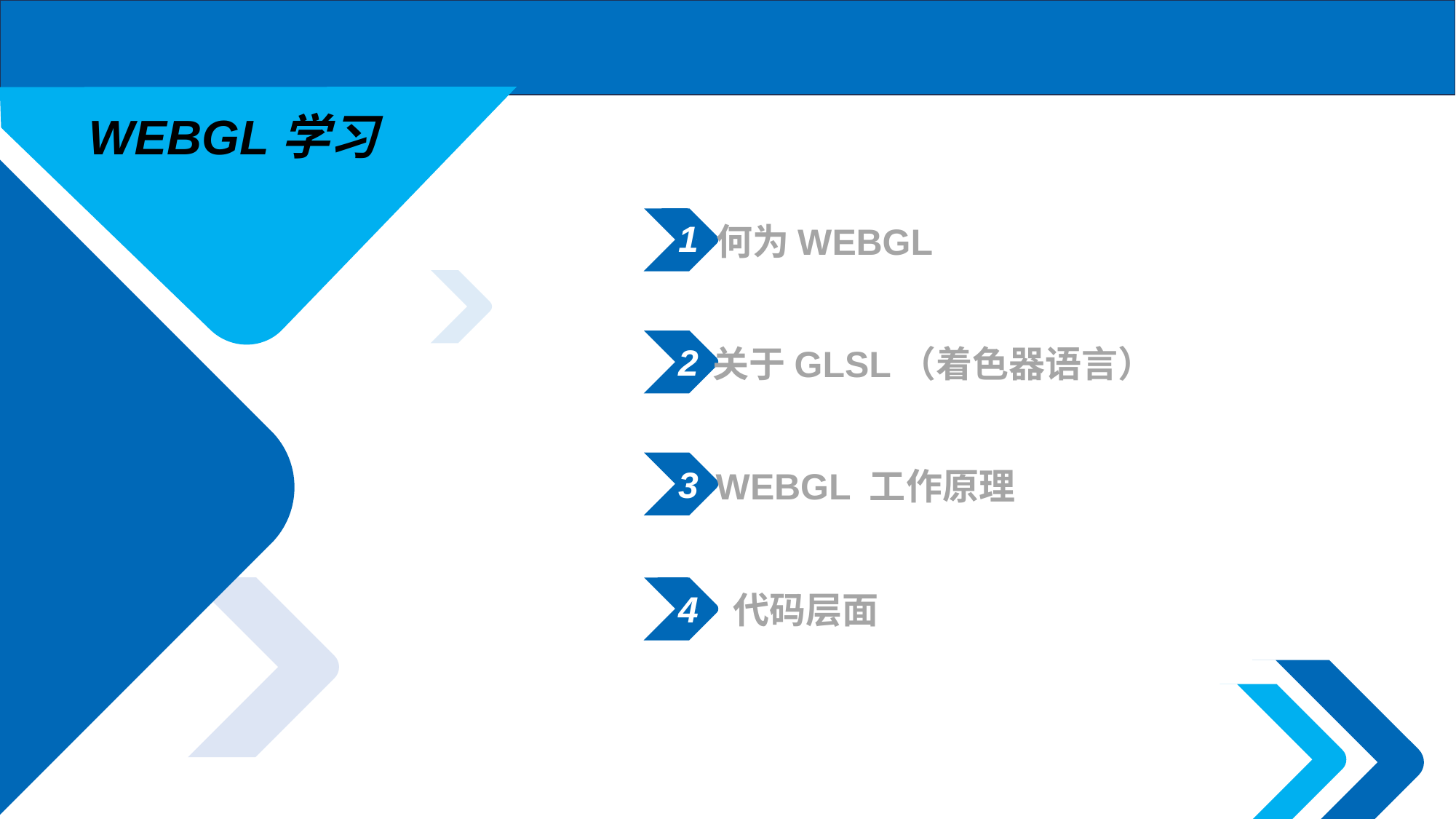

WEBGL学习

1
何为WEBGL

2
关于GLSL（着色器语言）

3
WEBGL 工作原理

4
代码层面